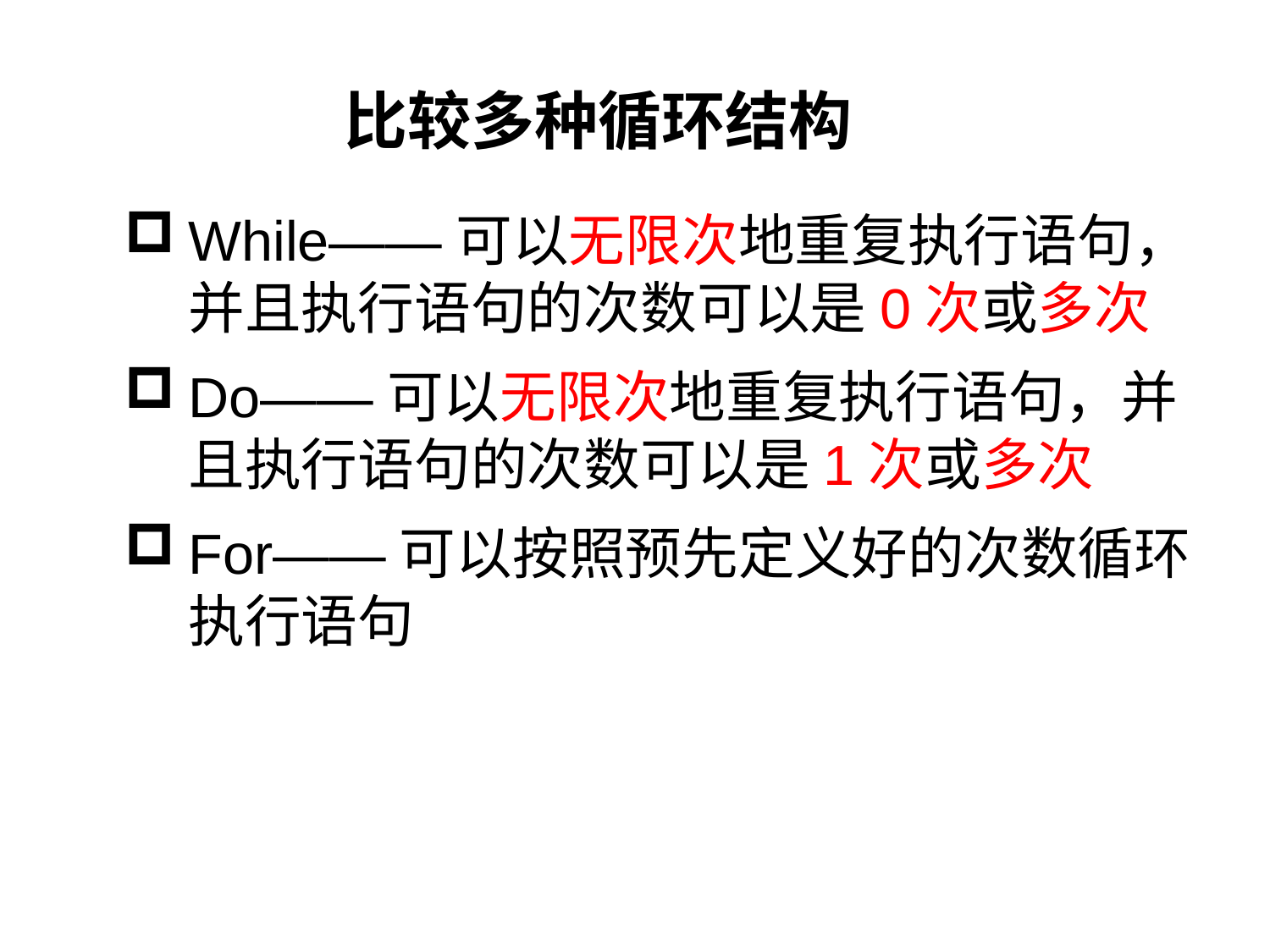

比较多种循环结构
While——可以无限次地重复执行语句，并且执行语句的次数可以是0次或多次
Do——可以无限次地重复执行语句，并且执行语句的次数可以是1次或多次
For——可以按照预先定义好的次数循环执行语句